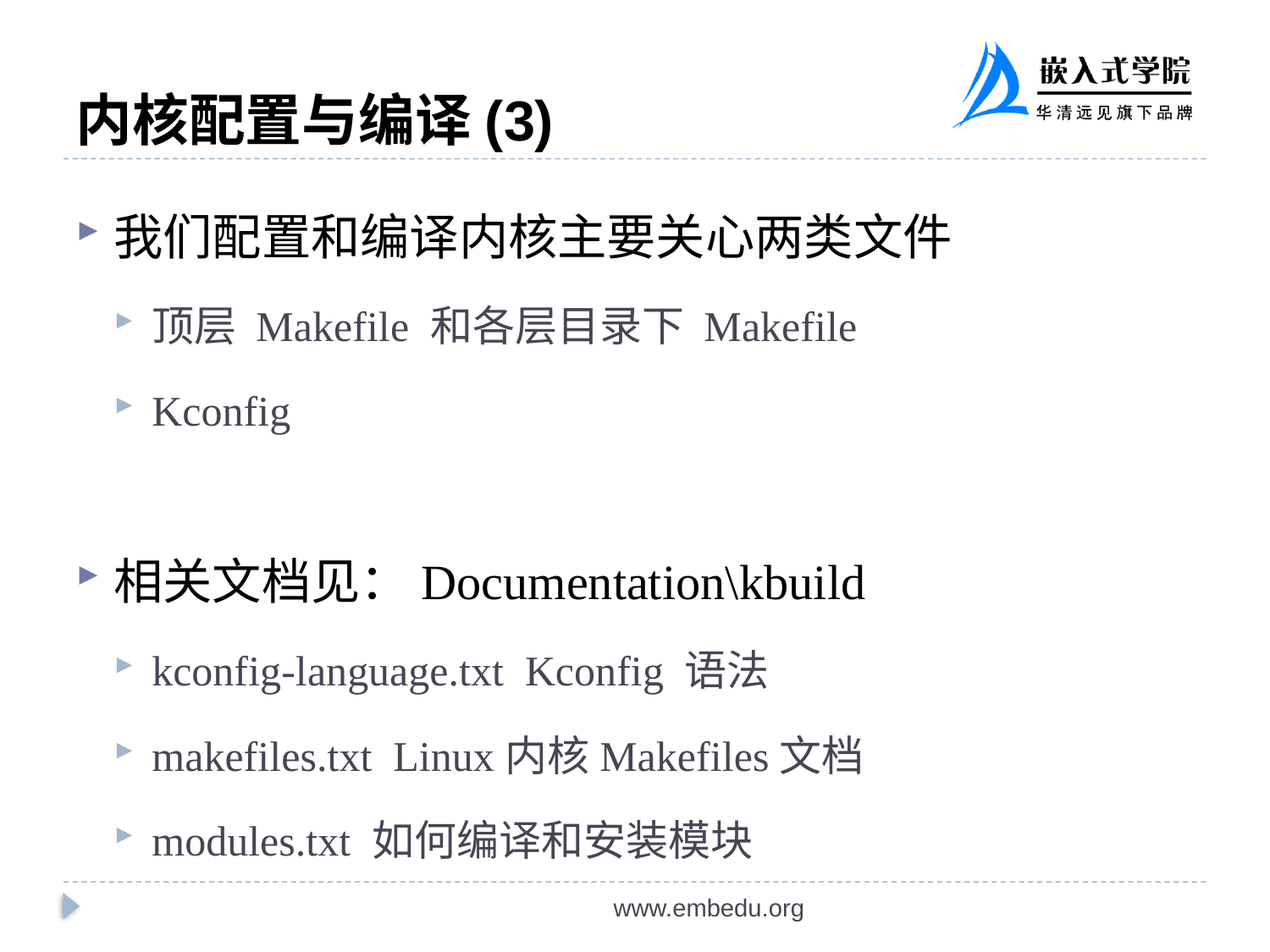

# 内核配置与编译(3)‏
我们配置和编译内核主要关心两类文件
顶层 Makefile 和各层目录下 Makefile
Kconfig

相关文档见：Documentation\kbuild
kconfig-language.txt  Kconfig 语法
makefiles.txt  Linux内核Makefiles文档
modules.txt 如何编译和安装模块
www.embedu.org